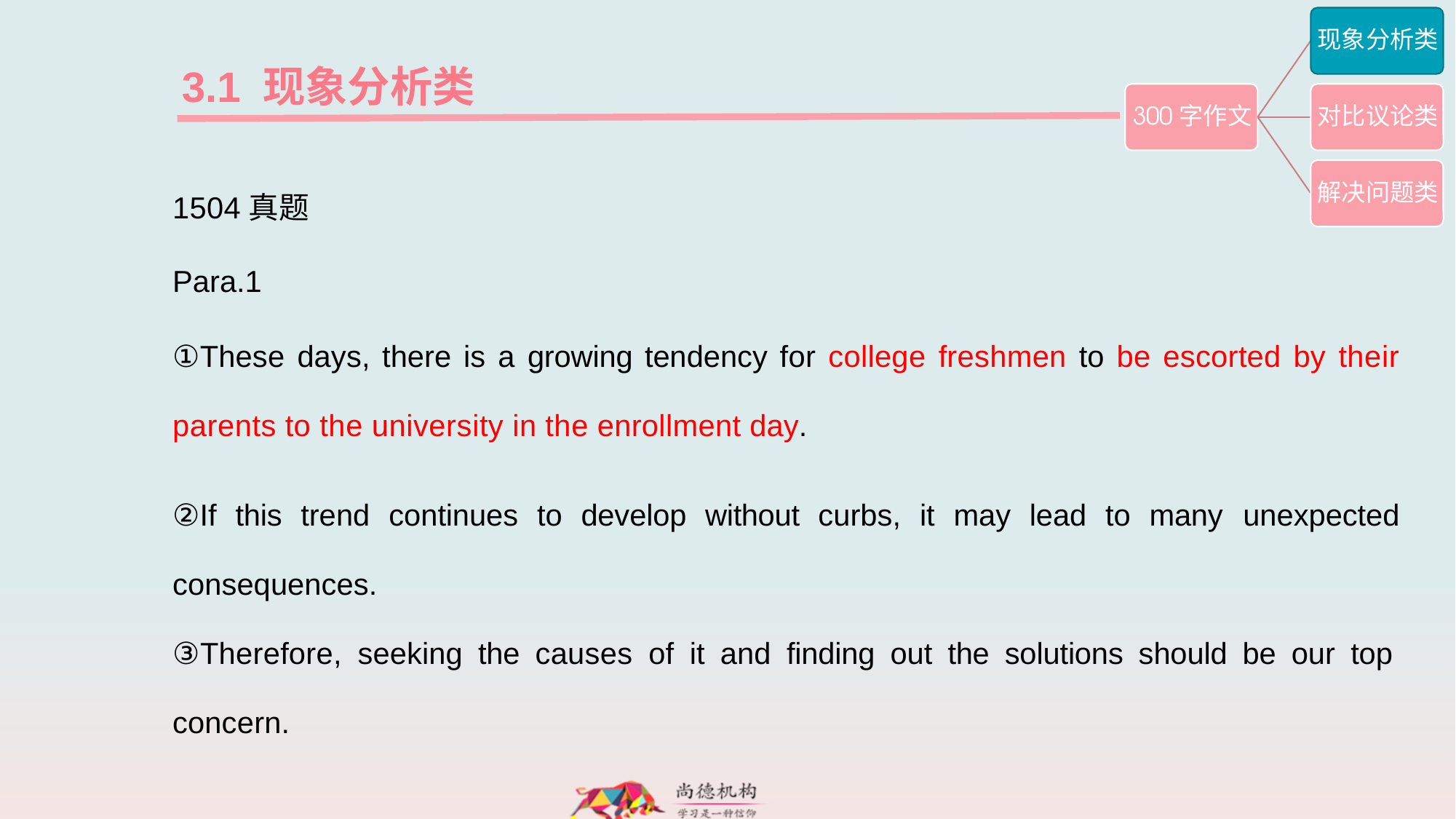

300字作文

现象分析类

对比议论类

解决问题类
3.1 现象分析类
1504真题

Para.1
①These days, there is a growing tendency for college freshmen to be escorted by their parents to the university in the enrollment day.
②If this trend continues to develop without curbs, it may lead to many unexpected consequences.
③Therefore, seeking the causes of it and finding out the solutions should be our top concern.